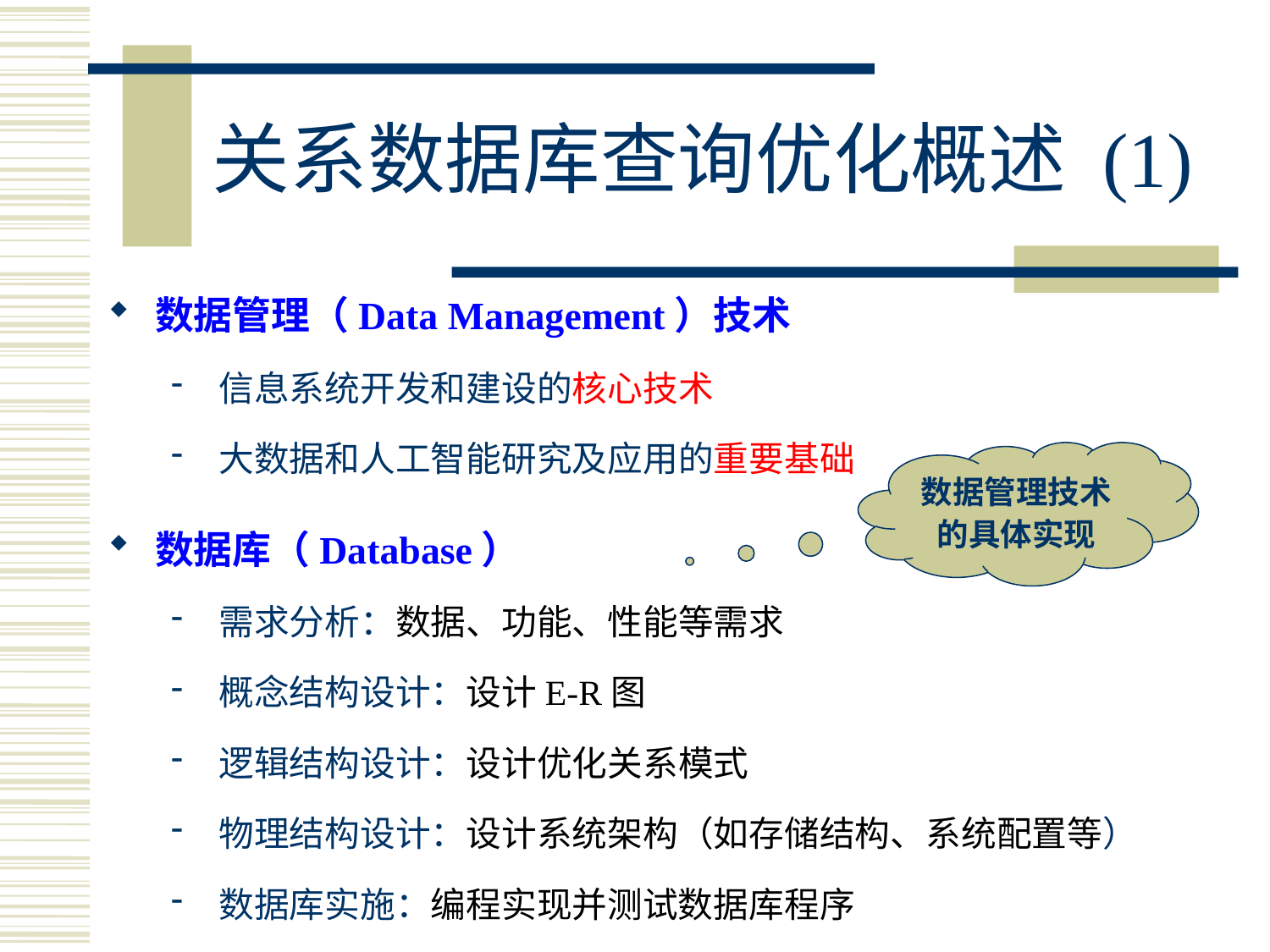

# 关系数据库查询优化概述 (1)
数据管理（Data Management）技术
信息系统开发和建设的核心技术
大数据和人工智能研究及应用的重要基础

数据管理技术的具体实现
数据库（Database）
需求分析：数据、功能、性能等需求
概念结构设计：设计E-R图
逻辑结构设计：设计优化关系模式
物理结构设计：设计系统架构（如存储结构、系统配置等）
数据库实施：编程实现并测试数据库程序